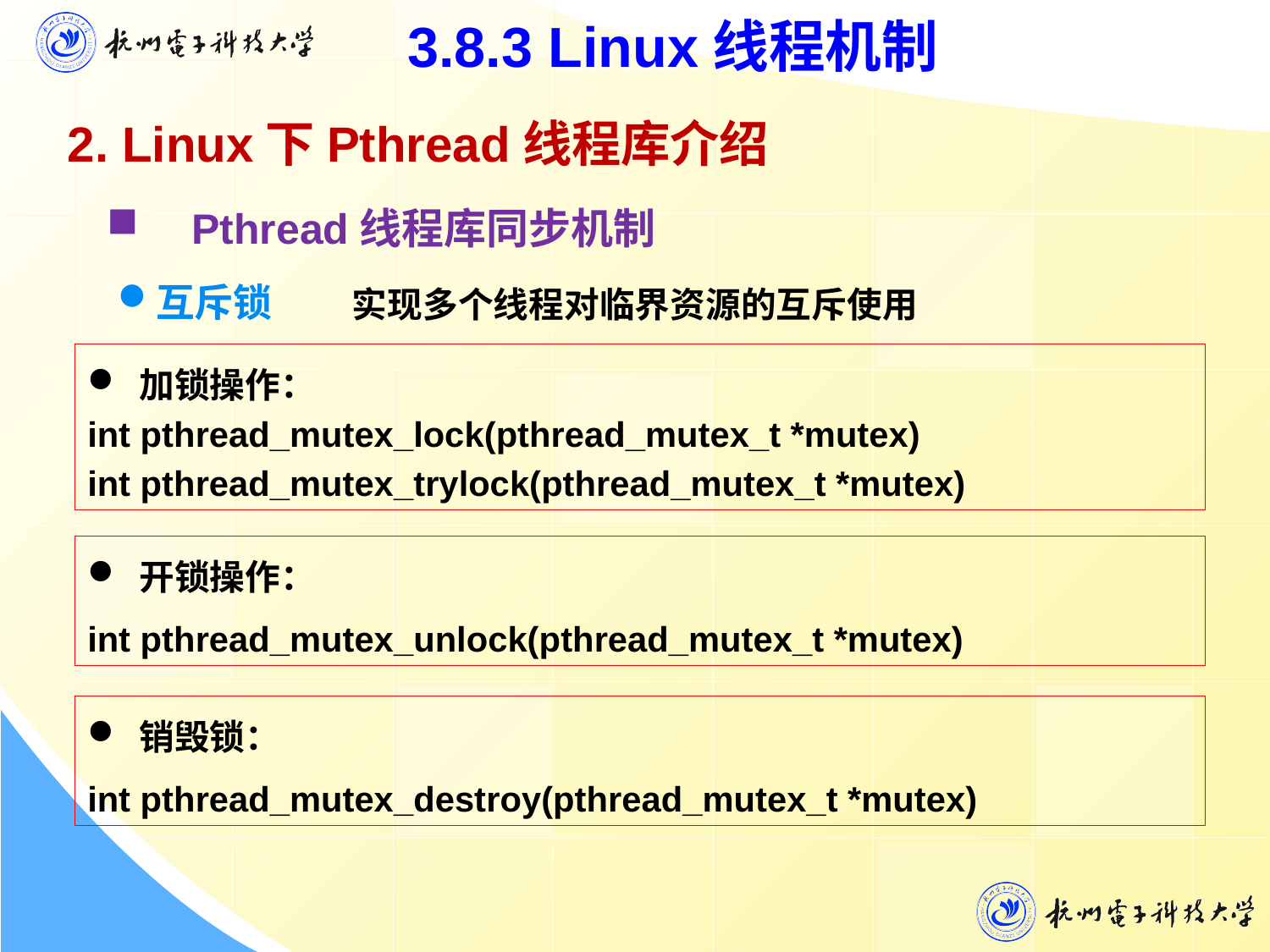

3.8.3 Linux线程机制
2. Linux下Pthread线程库介绍
Pthread线程库同步机制
互斥锁
实现多个线程对临界资源的互斥使用
 加锁操作：
int pthread_mutex_lock(pthread_mutex_t *mutex)
int pthread_mutex_trylock(pthread_mutex_t *mutex)
 开锁操作：
int pthread_mutex_unlock(pthread_mutex_t *mutex)
 销毁锁：
int pthread_mutex_destroy(pthread_mutex_t *mutex)